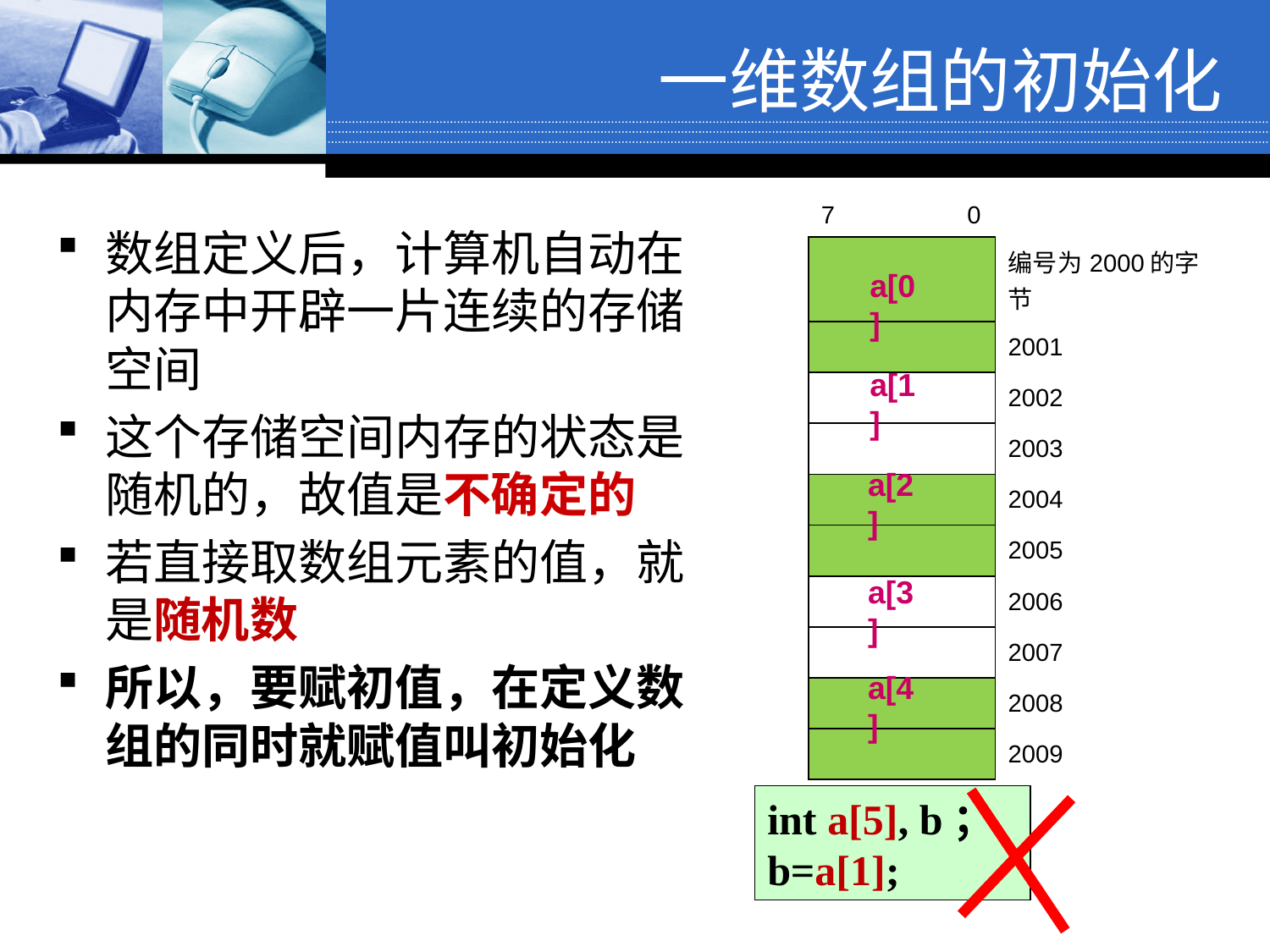

# 一维数组的初始化
| 7 0 |  |
| --- | --- |
|  | 编号为2000的字节 |
|  | 2001 |
|  | 2002 |
|  | 2003 |
|  | 2004 |
|  | 2005 |
|  | 2006 |
|  | 2007 |
|  | 2008 |
|  | 2009 |
数组定义后，计算机自动在内存中开辟一片连续的存储空间
这个存储空间内存的状态是随机的，故值是不确定的
若直接取数组元素的值，就是随机数
所以，要赋初值，在定义数组的同时就赋值叫初始化

a[0]
a[1]
a[2]
a[3]
a[4]
int a[5], b；
b=a[1];